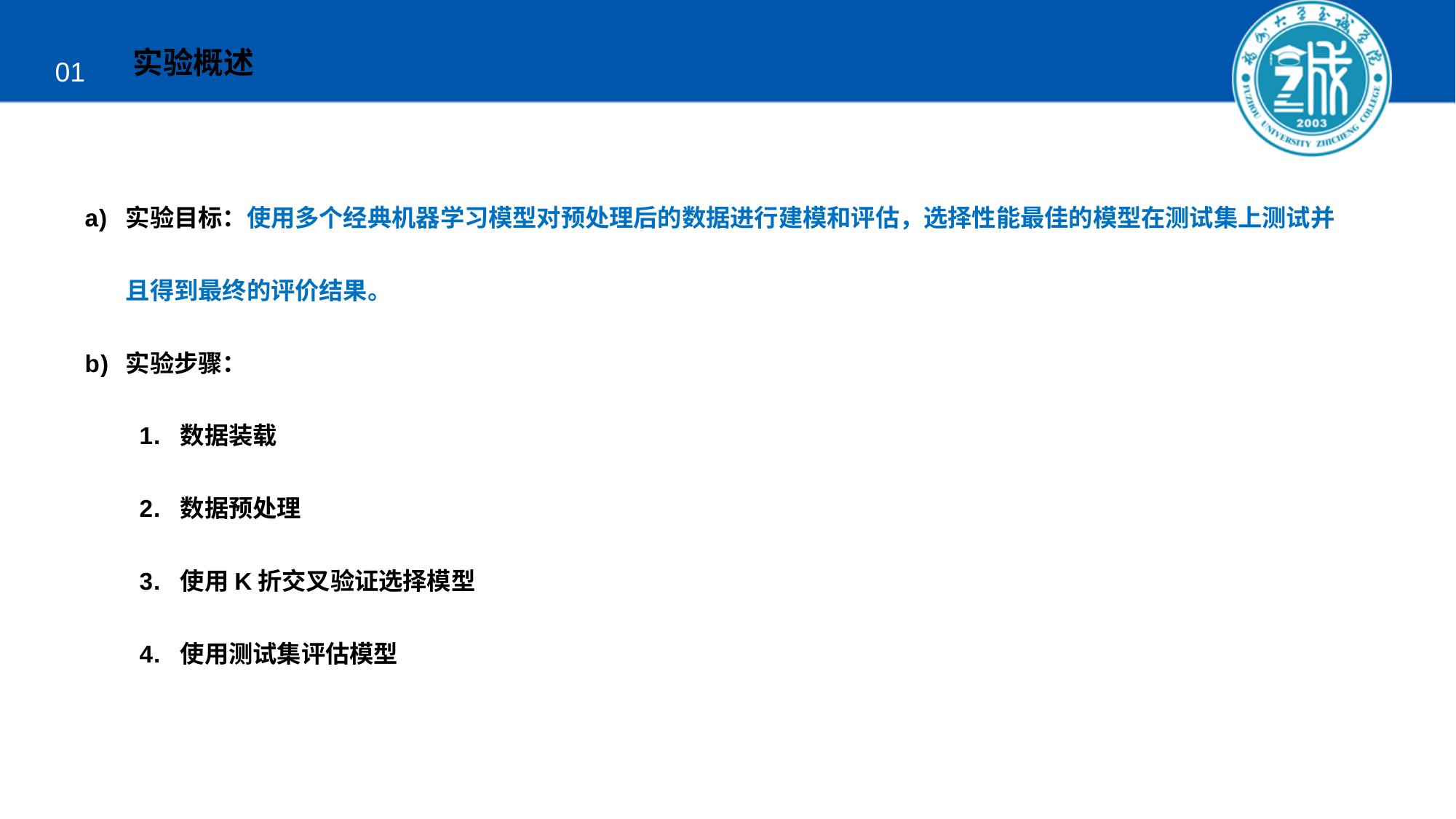

实验概述
01
实验目标：使用多个经典机器学习模型对预处理后的数据进行建模和评估，选择性能最佳的模型在测试集上测试并且得到最终的评价结果。
实验步骤：
数据装载
数据预处理
使用K折交叉验证选择模型
使用测试集评估模型